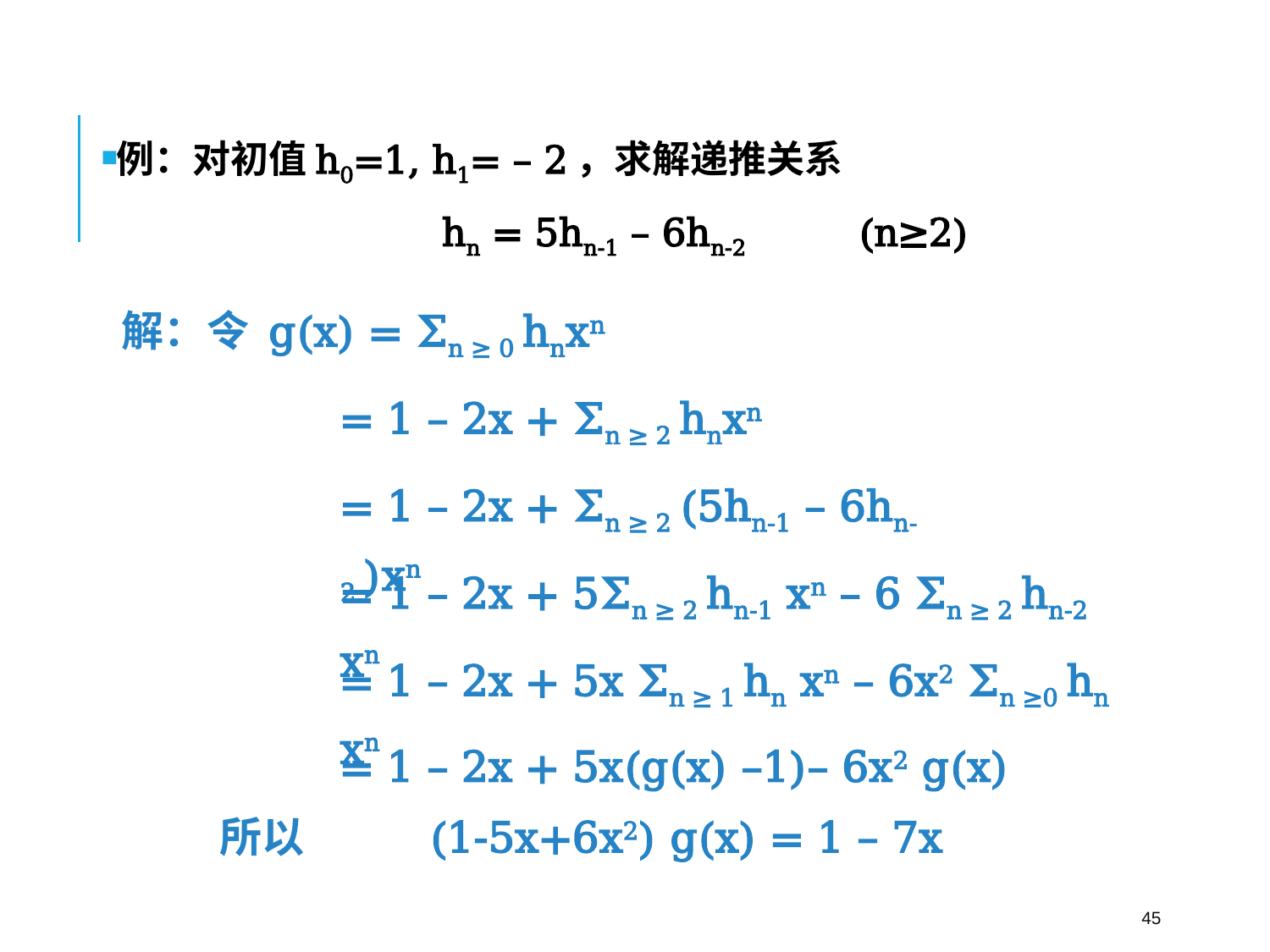

例：对初值h0=1, h1= – 2，求解递推关系
                                     hn = 5hn-1 – 6hn-2                (n≥2)

解：令 g(x) = Σn ≥ 0 hnxn
= 1 – 2x + Σn ≥ 2 hnxn
= 1 – 2x + Σn ≥ 2 (5hn-1 – 6hn-2 )xn
= 1 – 2x + 5Σn ≥ 2 hn-1 xn – 6 Σn ≥ 2 hn-2 xn

= 1 – 2x + 5x Σn ≥ 1 hn xn – 6x2 Σn ≥0 hn xn
= 1 – 2x + 5x(g(x) –1)– 6x2 g(x)
所以            (1-5x+6x2) g(x) = 1 – 7x
45